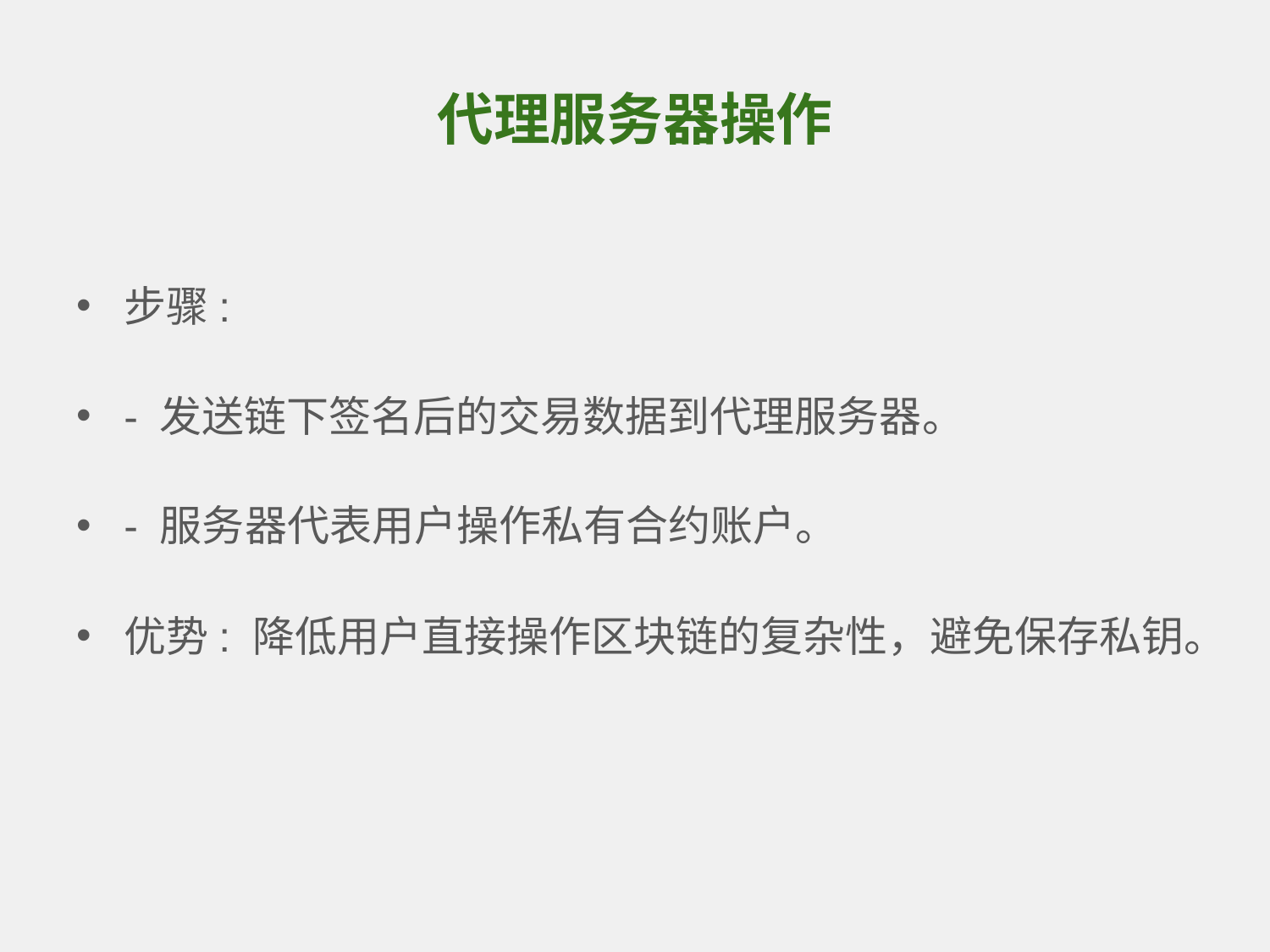

# 代理服务器操作
步骤:
- 发送链下签名后的交易数据到代理服务器。
- 服务器代表用户操作私有合约账户。
优势: 降低用户直接操作区块链的复杂性，避免保存私钥。